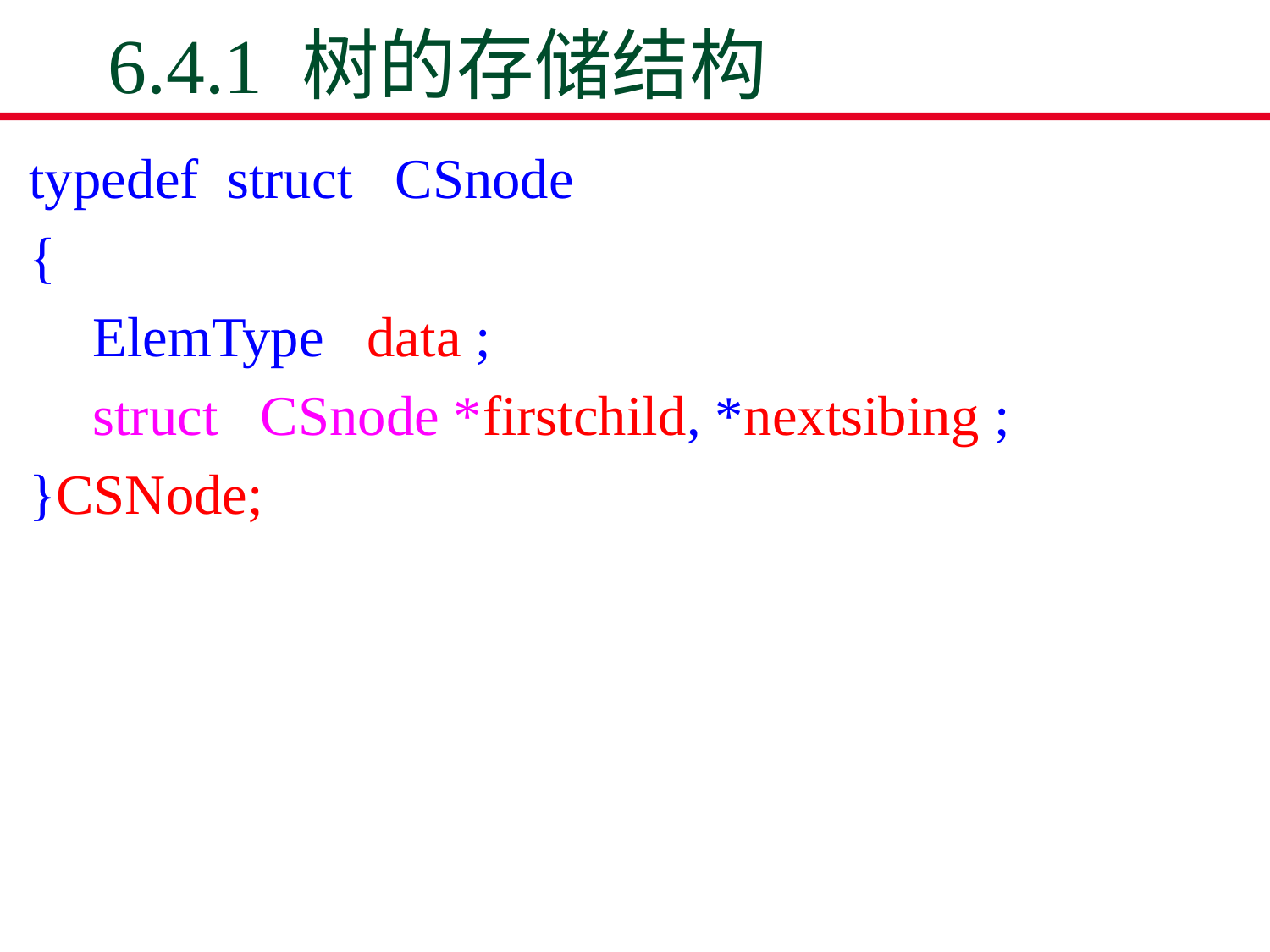

# 6.4.1 树的存储结构
typedef  struct   CSnode
{
ElemType   data ;
struct   CSnode *firstchild, *nextsibing ;
}CSNode;